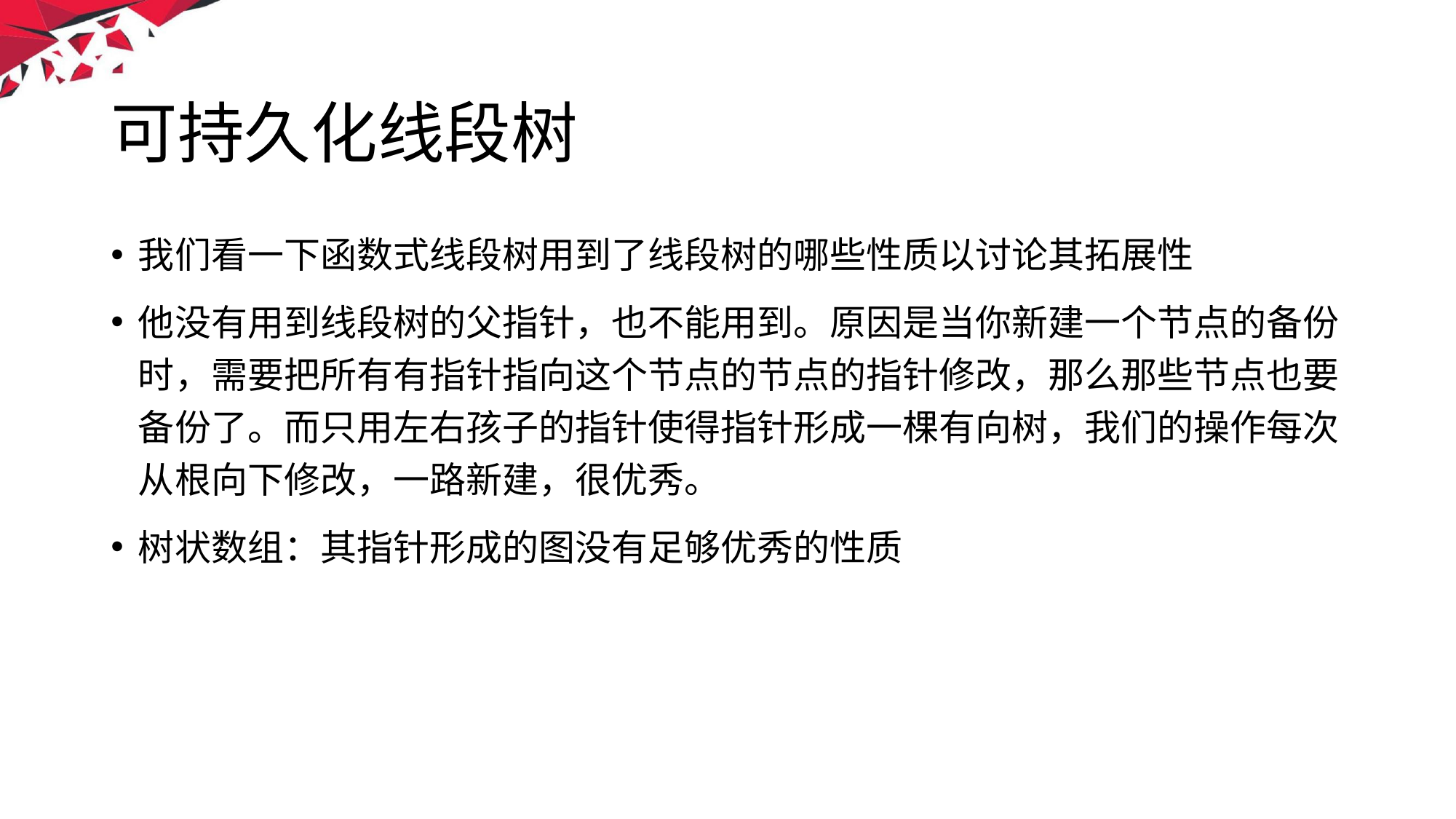

# 可持久化线段树
我们看一下函数式线段树用到了线段树的哪些性质以讨论其拓展性
他没有用到线段树的父指针，也不能用到。原因是当你新建一个节点的备份时，需要把所有有指针指向这个节点的节点的指针修改，那么那些节点也要备份了。而只用左右孩子的指针使得指针形成一棵有向树，我们的操作每次从根向下修改，一路新建，很优秀。
树状数组：其指针形成的图没有足够优秀的性质